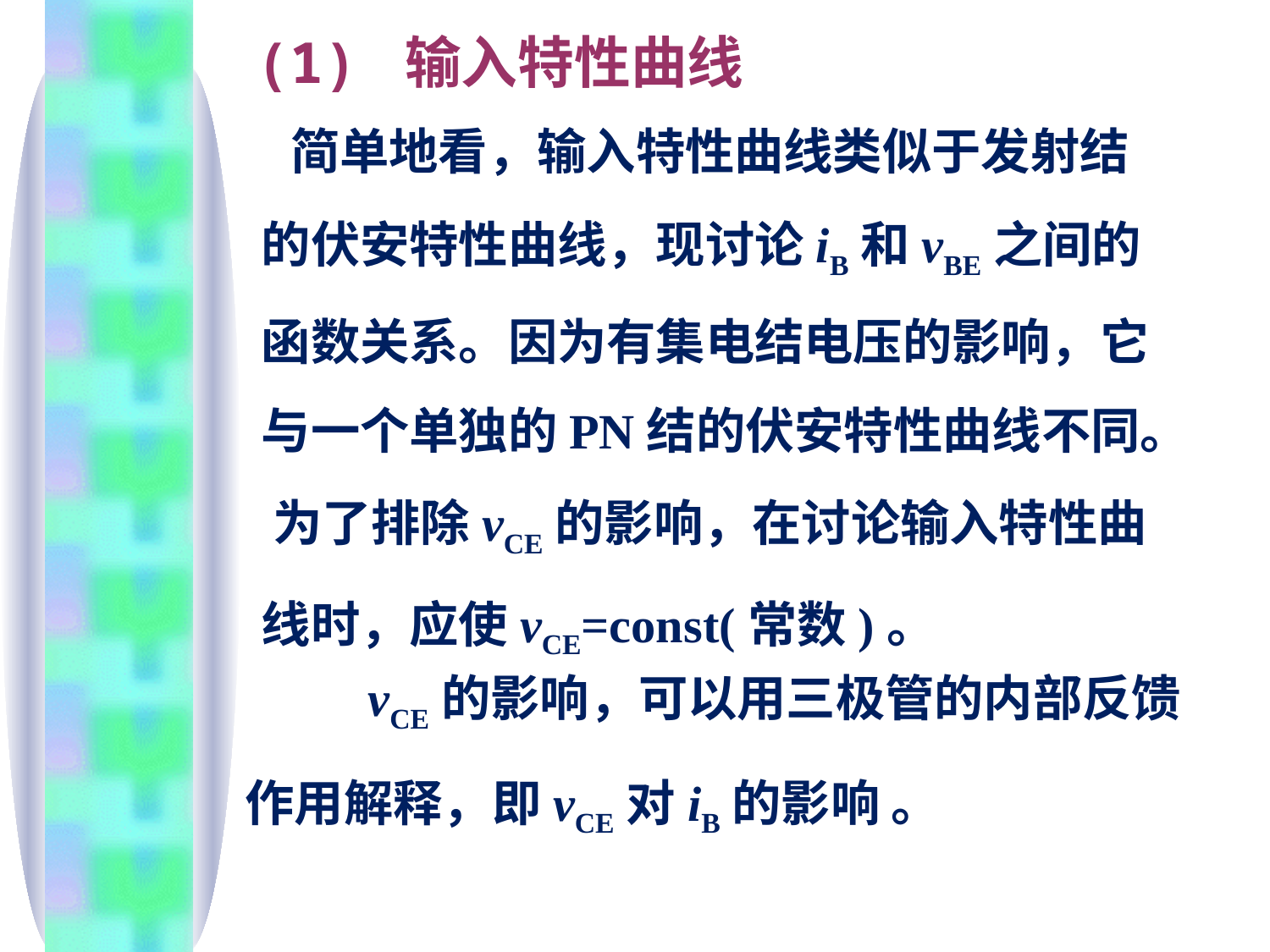

(1) 输入特性曲线
       简单地看，输入特性曲线类似于发射结的伏安特性曲线，现讨论iB和vBE之间的函数关系。因为有集电结电压的影响，它与一个单独的PN结的伏安特性曲线不同。 为了排除vCE的影响，在讨论输入特性曲线时，应使vCE=const(常数)。
          vCE的影响，可以用三极管的内部反馈作用解释，即vCE对iB的影响 。